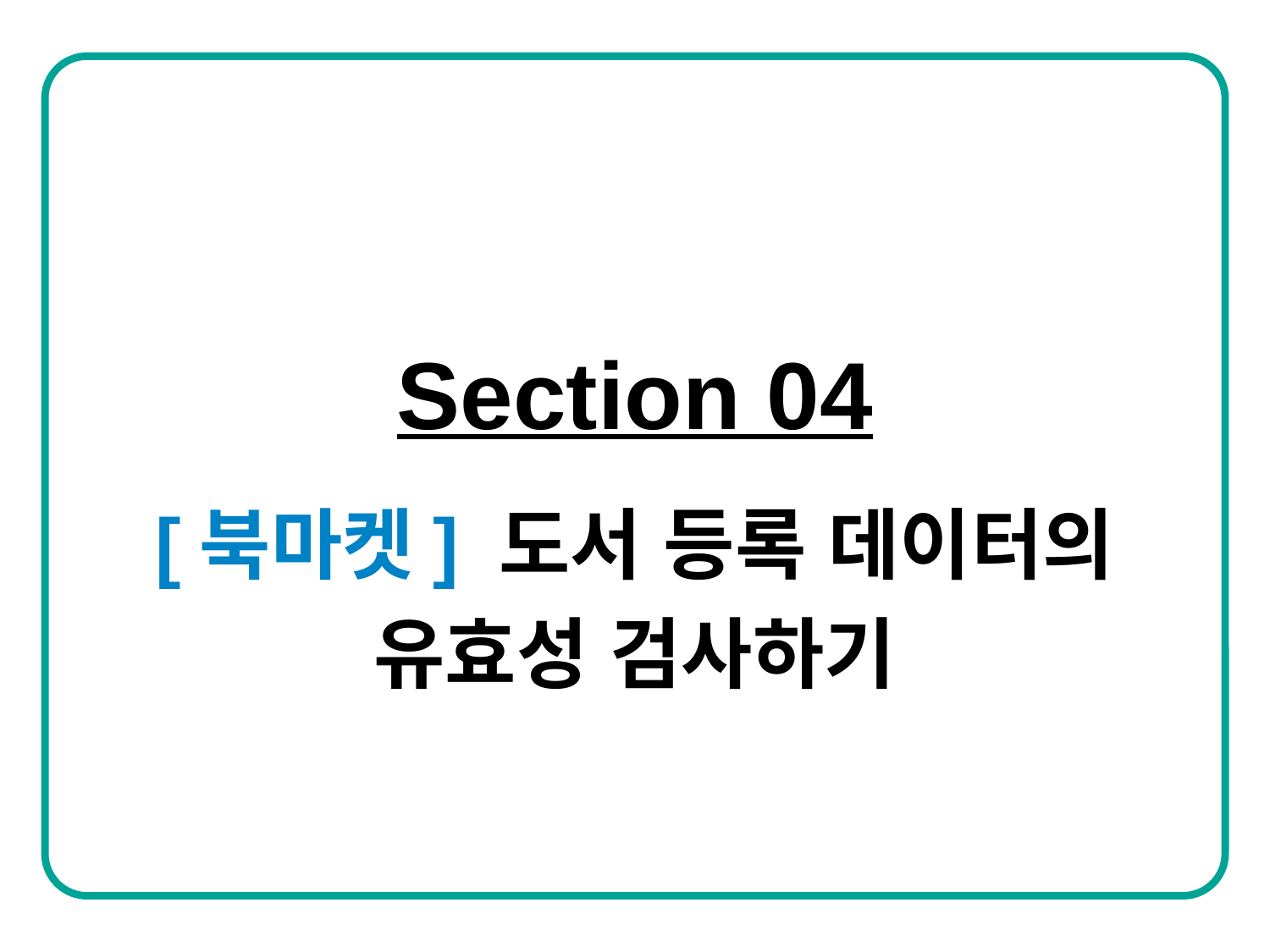

Section 04
[북마켓] 도서 등록 데이터의
유효성 검사하기